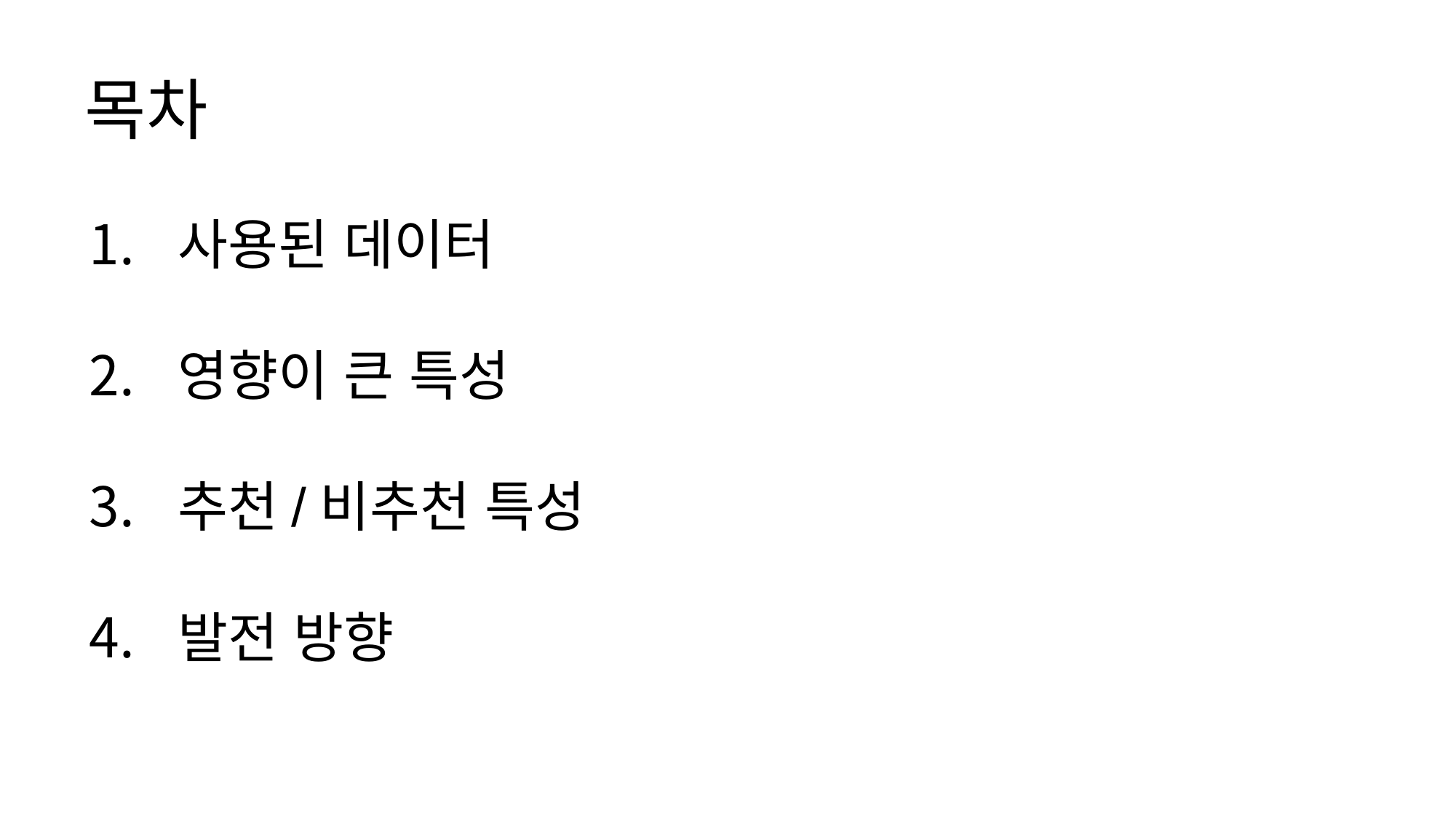

목차
사용된 데이터

영향이 큰 특성

추천/비추천 특성

발전 방향